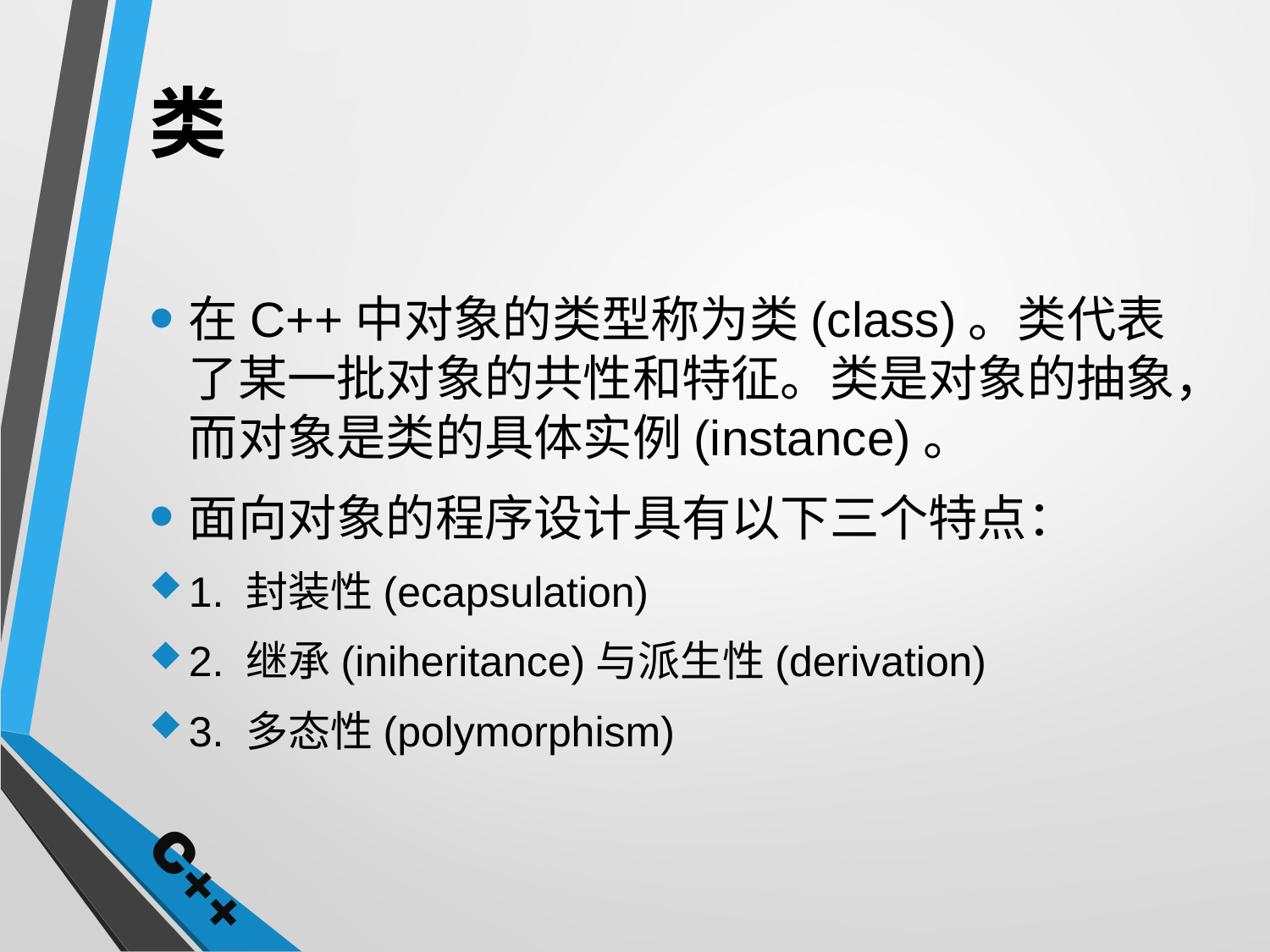

# 类
在C++中对象的类型称为类(class)。类代表了某一批对象的共性和特征。类是对象的抽象，而对象是类的具体实例(instance)。
面向对象的程序设计具有以下三个特点：
1. 封装性(ecapsulation)
2. 继承(iniheritance)与派生性(derivation)
3. 多态性(polymorphism)